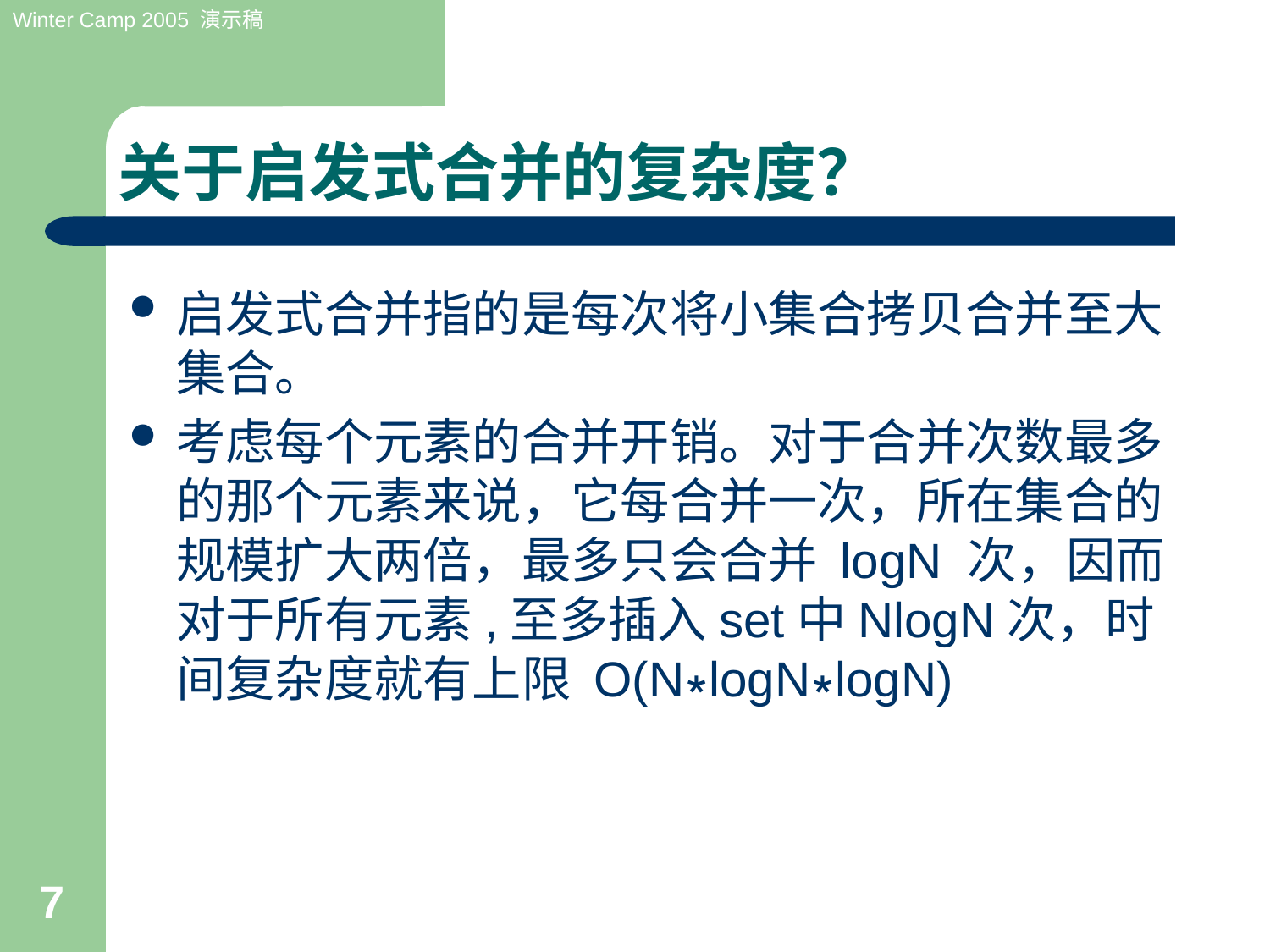

# 关于启发式合并的复杂度？
启发式合并指的是每次将小集合拷贝合并至大集合。
考虑每个元素的合并开销。对于合并次数最多的那个元素来说，它每合并一次，所在集合的规模扩大两倍，最多只会合并 logN 次，因而对于所有元素,至多插入set中NlogN次，时间复杂度就有上限 O(N∗logN∗logN)
7